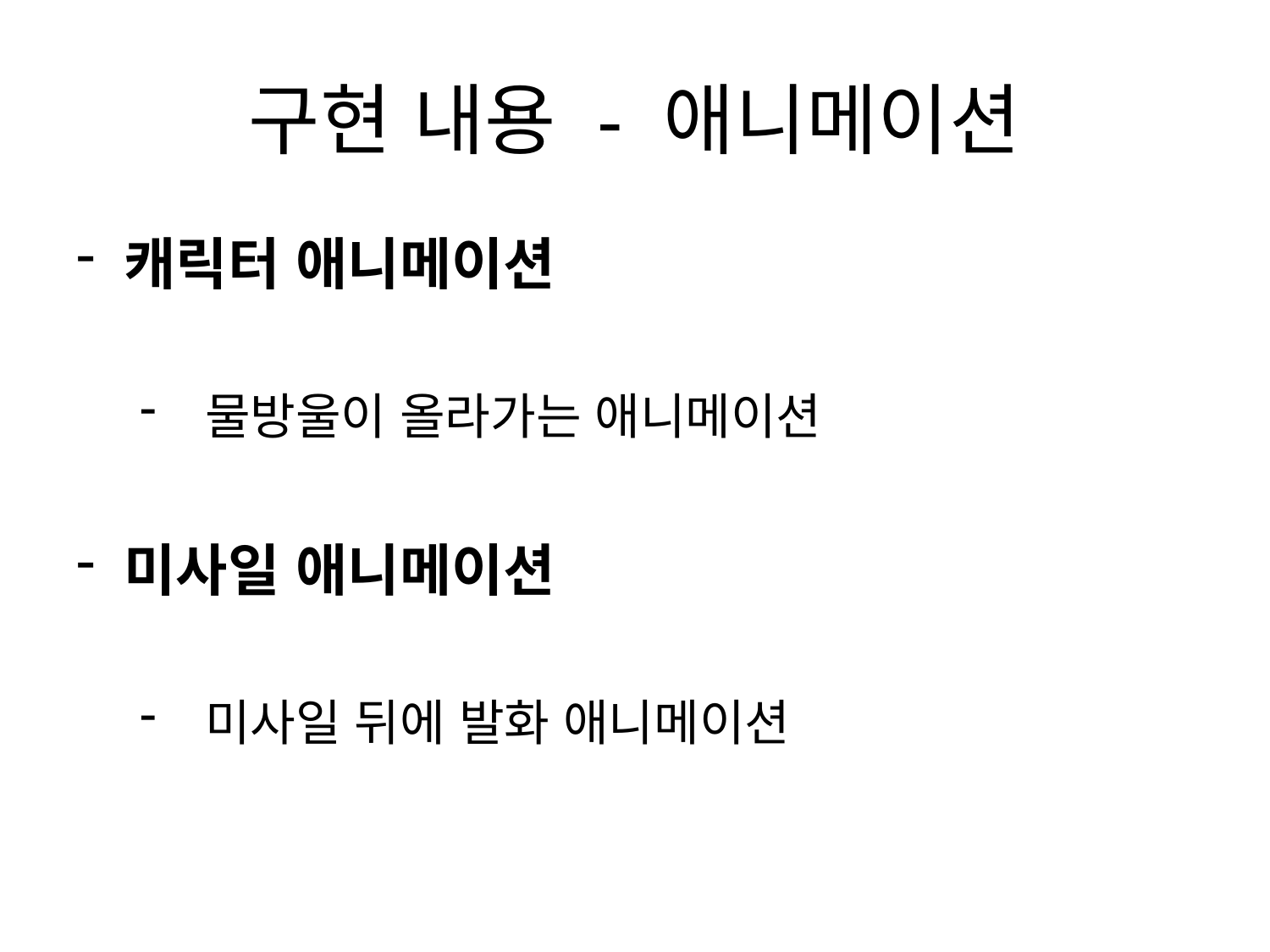

# 구현 내용 - 애니메이션
캐릭터 애니메이션

 물방울이 올라가는 애니메이션

미사일 애니메이션

 미사일 뒤에 발화 애니메이션